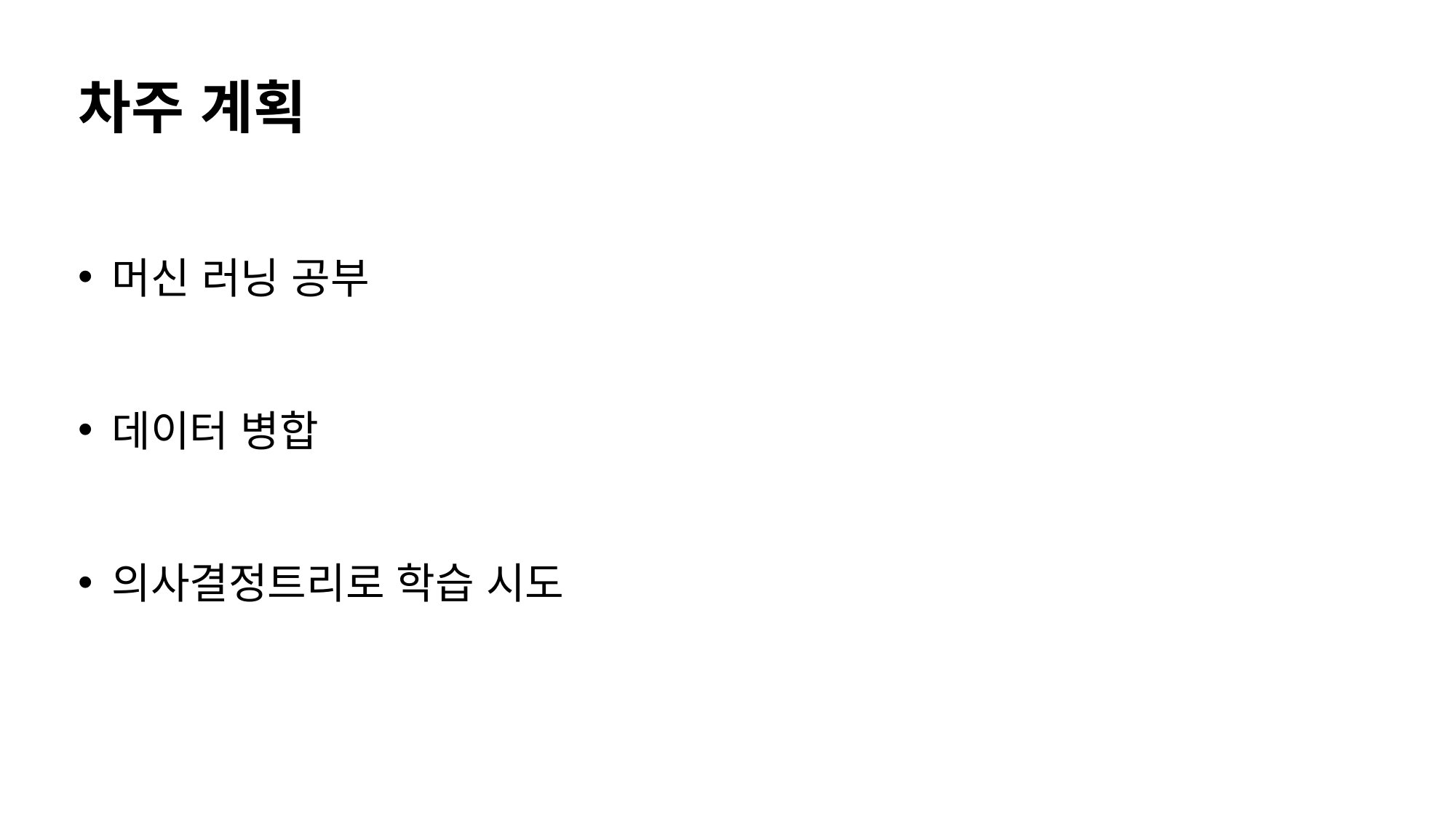

# 차주 계획
머신 러닝 공부
데이터 병합
의사결정트리로 학습 시도